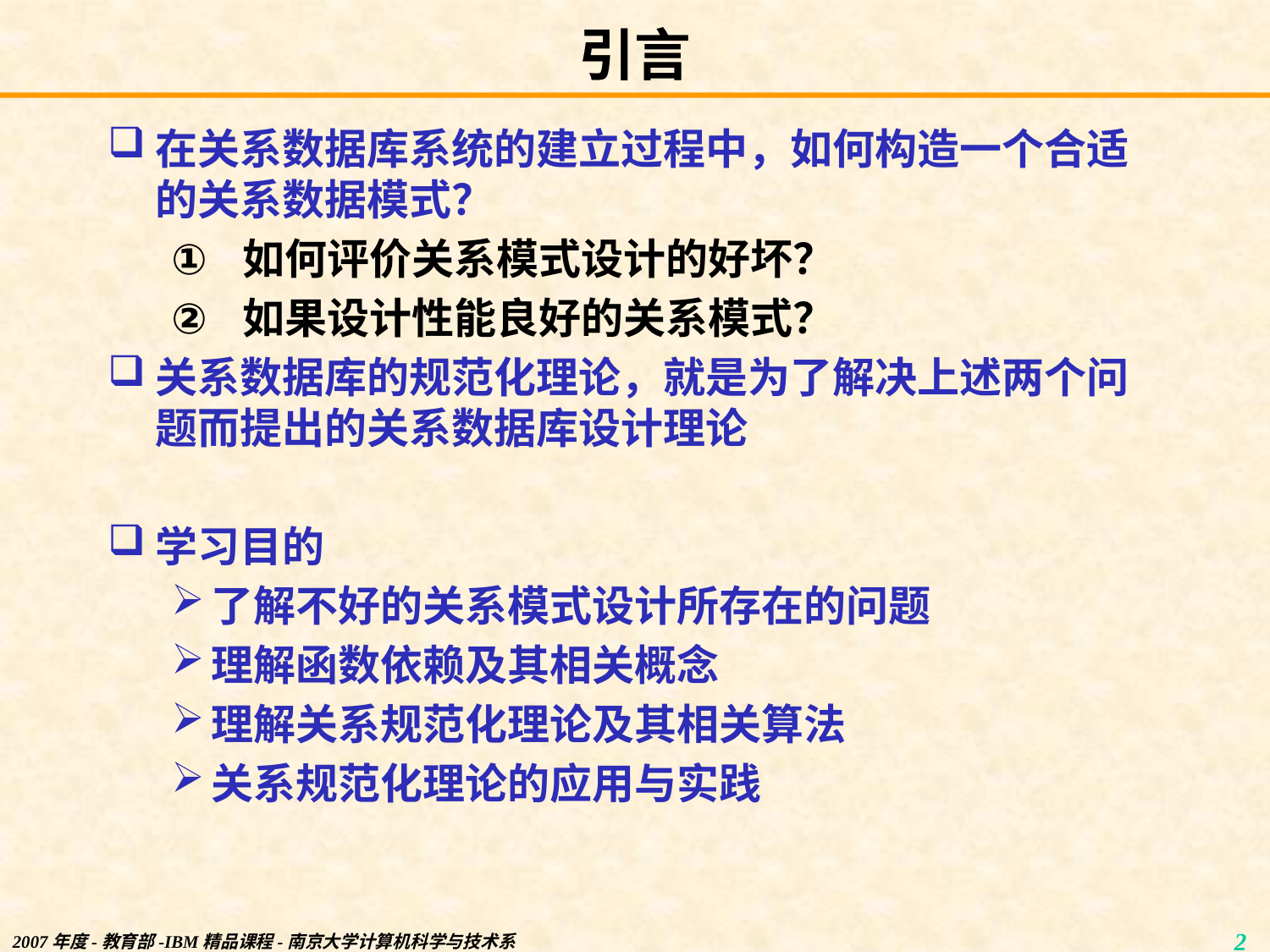

# 引言
在关系数据库系统的建立过程中，如何构造一个合适的关系数据模式？
如何评价关系模式设计的好坏？
如果设计性能良好的关系模式？
关系数据库的规范化理论，就是为了解决上述两个问题而提出的关系数据库设计理论

学习目的
了解不好的关系模式设计所存在的问题
理解函数依赖及其相关概念
理解关系规范化理论及其相关算法
关系规范化理论的应用与实践

2
2007年度-教育部-IBM精品课程-南京大学计算机科学与技术系